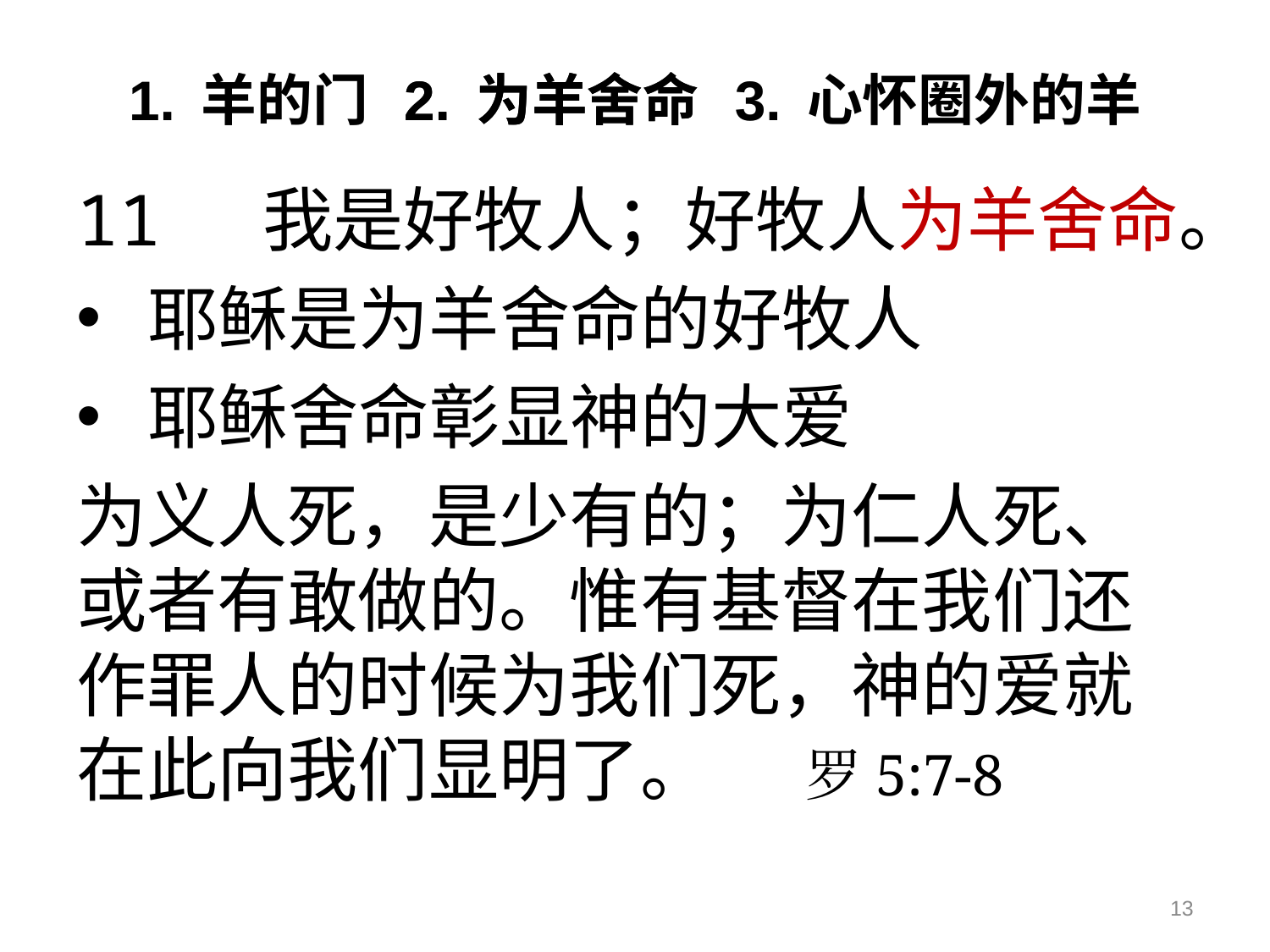

# 1. 羊的门  2. 为羊舍命  3. 心怀圈外的羊
1. 羊的门  2. 为羊舍命  3. 心怀圈外的羊
11  我是好牧人；好牧人为羊舍命。
耶稣是为羊舍命的好牧人
耶稣舍命彰显神的大爱
为义人死，是少有的；为仁人死、或者有敢做的。惟有基督在我们还作罪人的时候为我们死，神的爱就在此向我们显明了。      罗5:7-8
13